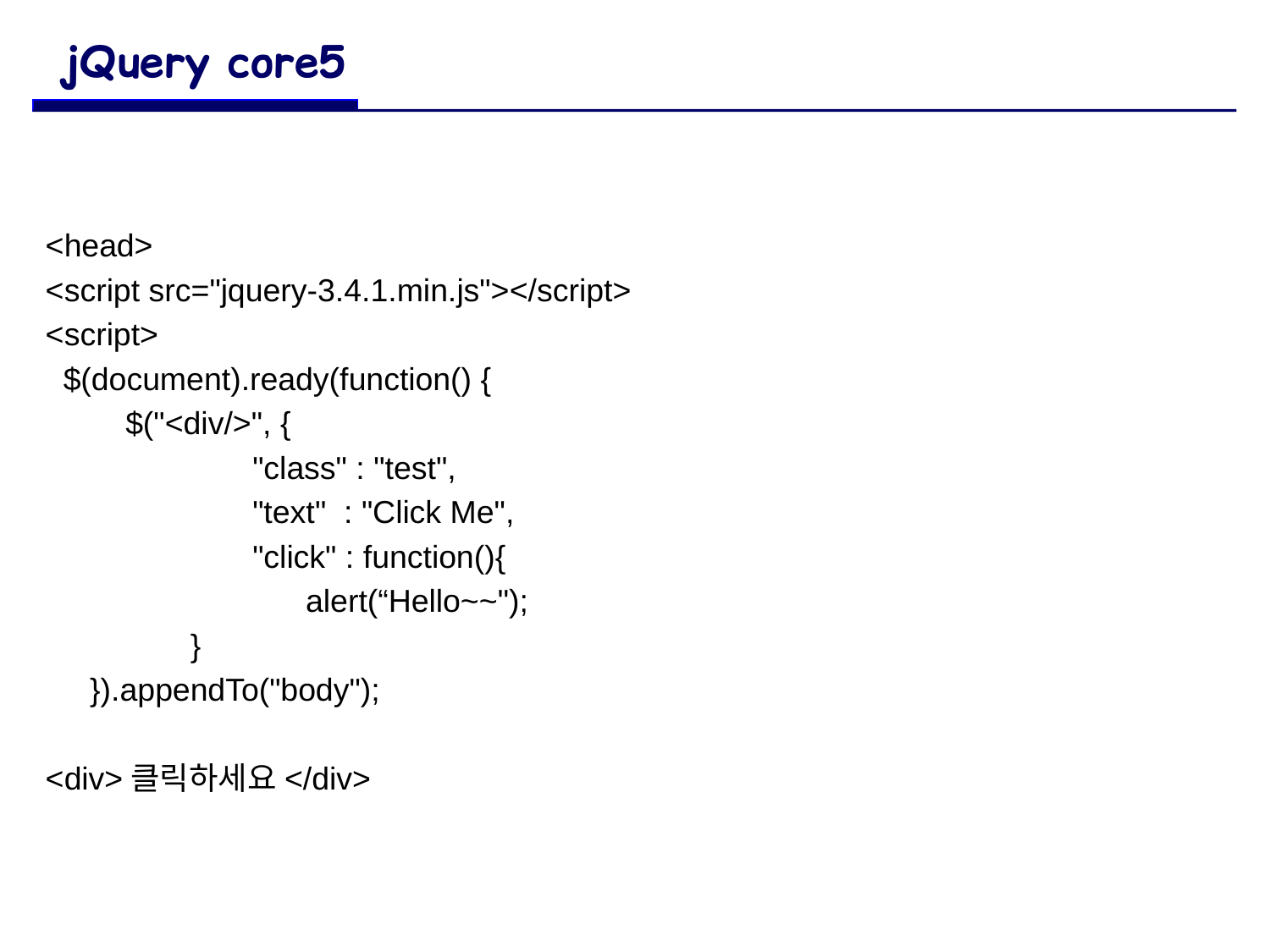

# jQuery core5

<head>
<script src="jquery-3.4.1.min.js"></script>
<script>
  $(document).ready(function() {
         $("<div/>", {
	         "class" : "test",
	         "text"  : "Click Me",
	         "click" : function(){
	               alert(“Hello~~");
	  }
     }).appendTo("body");

<div>클릭하세요</div>